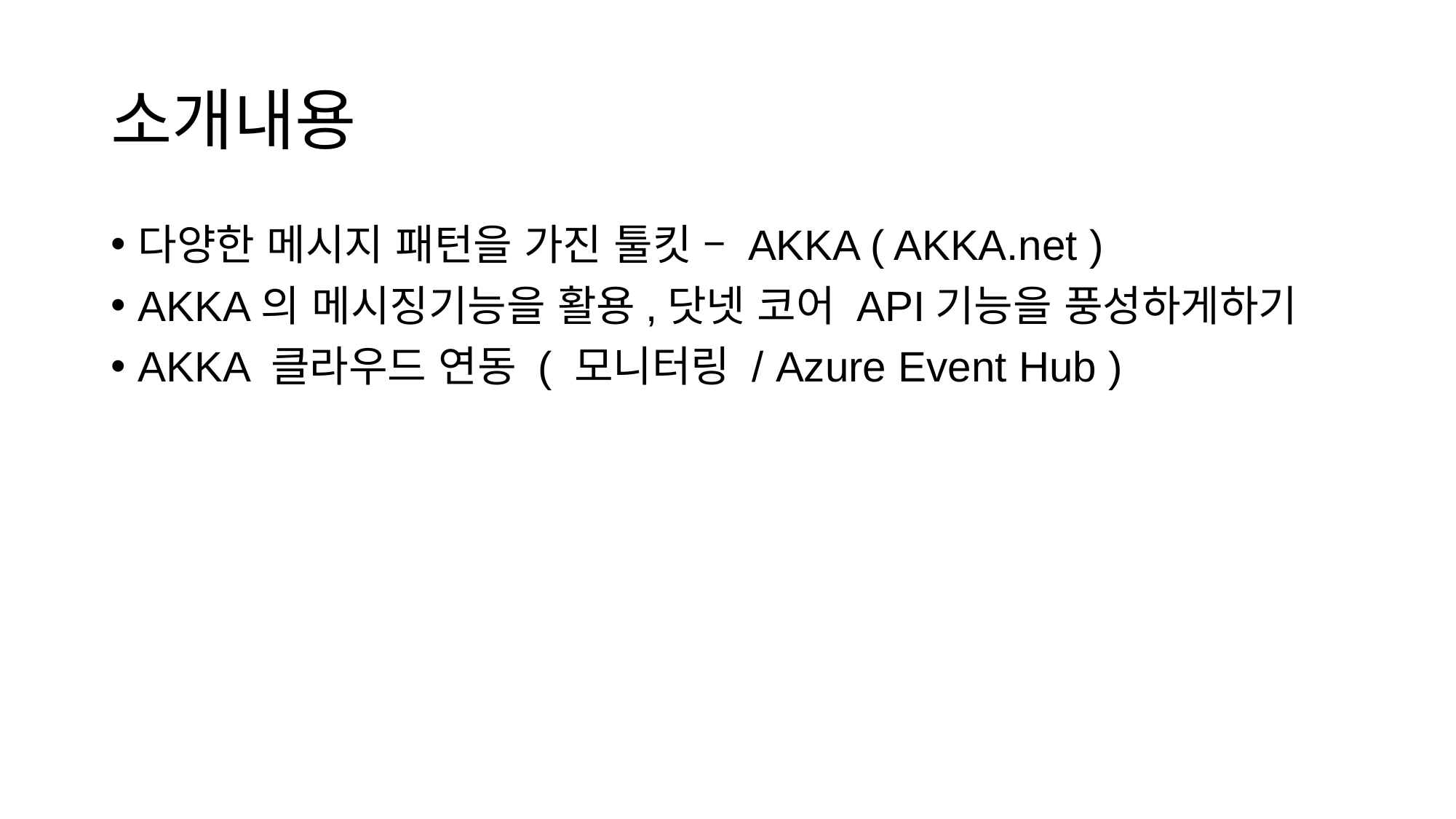

# 소개내용
다양한 메시지 패턴을 가진 툴킷 – AKKA ( AKKA.net )
AKKA의 메시징기능을 활용,닷넷 코어 API기능을 풍성하게하기
AKKA 클라우드 연동 ( 모니터링 / Azure Event Hub )